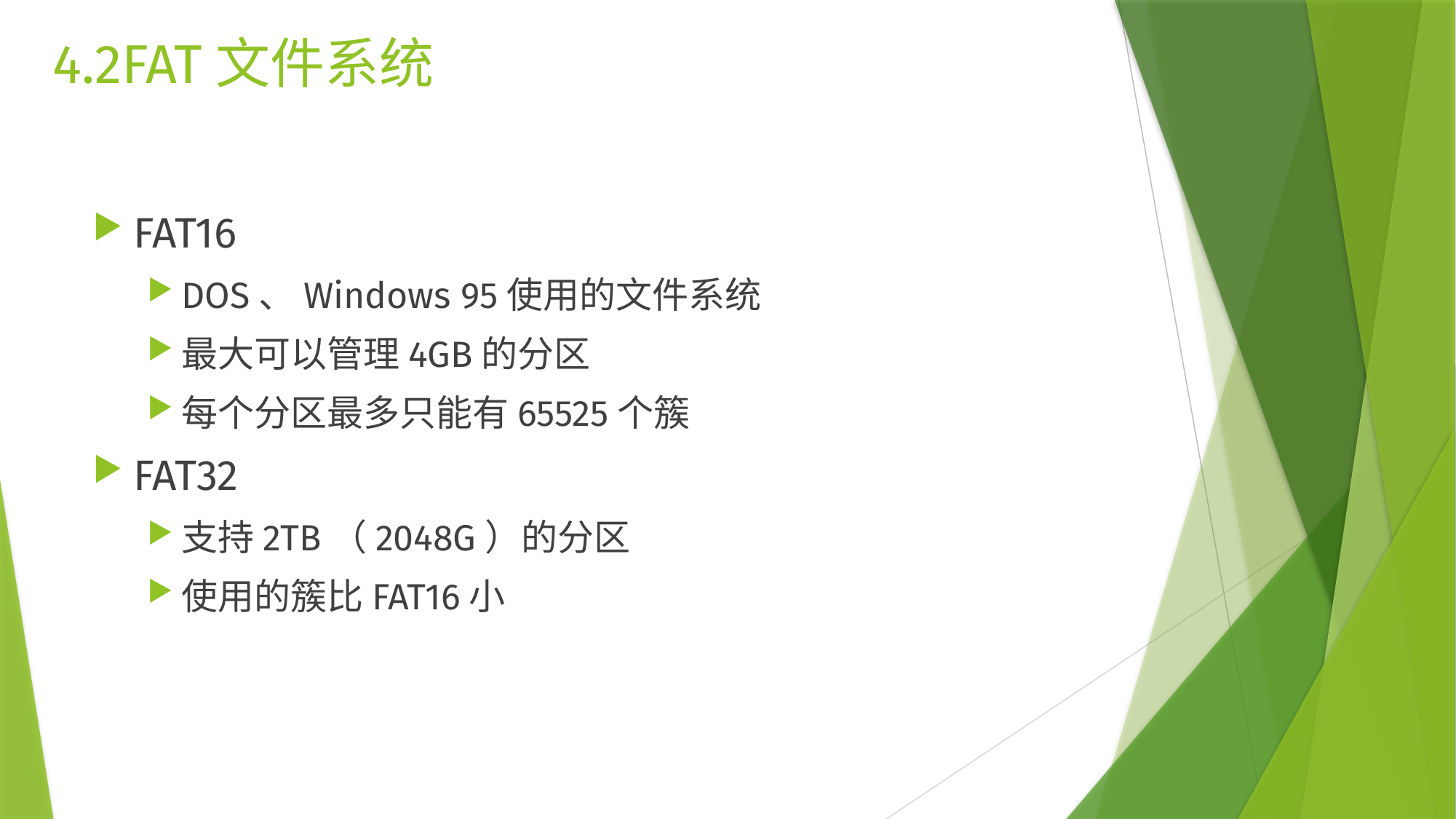

4.2FAT文件系统
FAT16
DOS、Windows 95使用的文件系统
最大可以管理4GB的分区
每个分区最多只能有65525个簇
FAT32
支持2TB（2048G）的分区
使用的簇比FAT16小